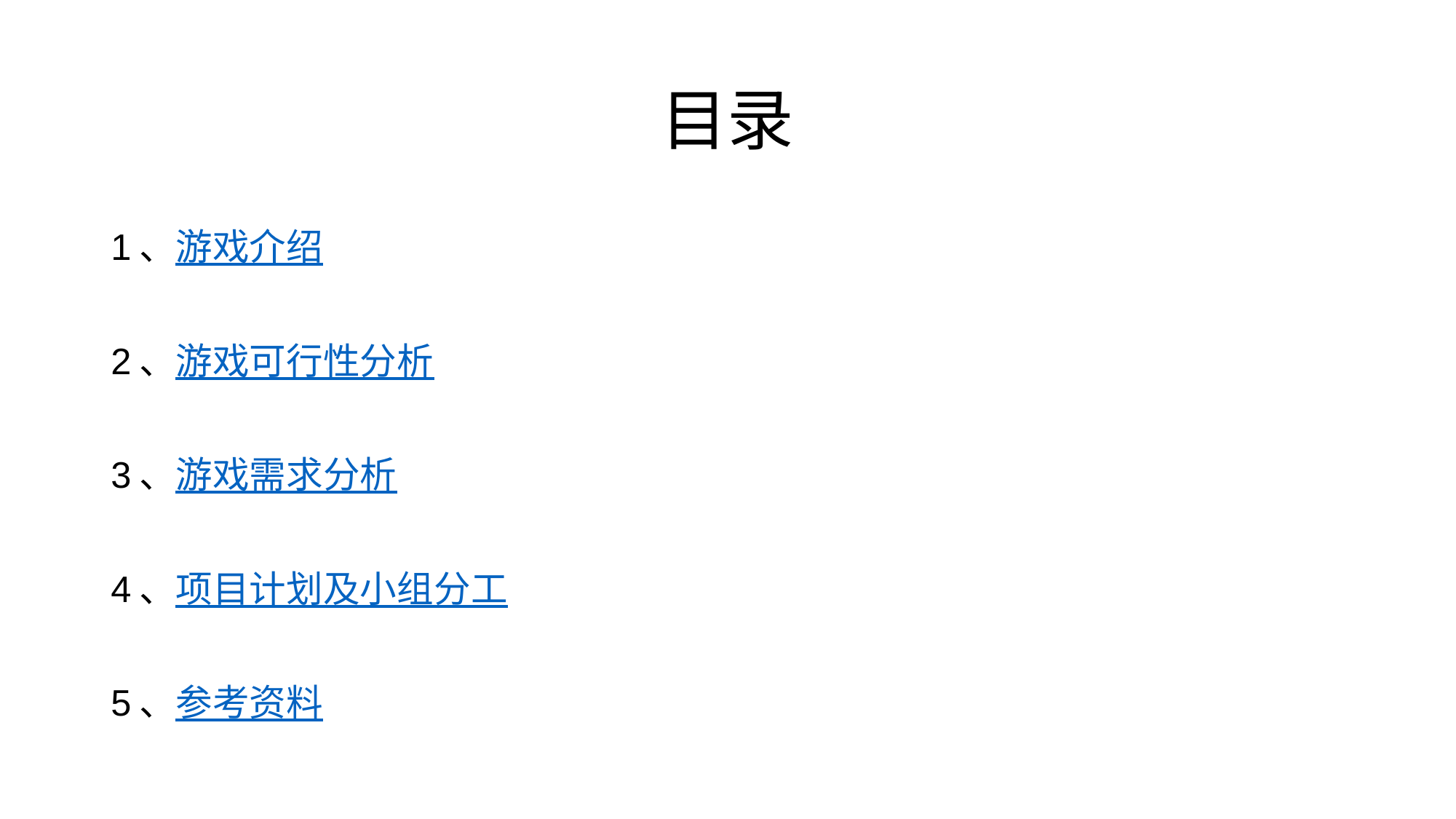

# 目录
1、游戏介绍

2、游戏可行性分析

3、游戏需求分析

4、项目计划及小组分工

5、参考资料